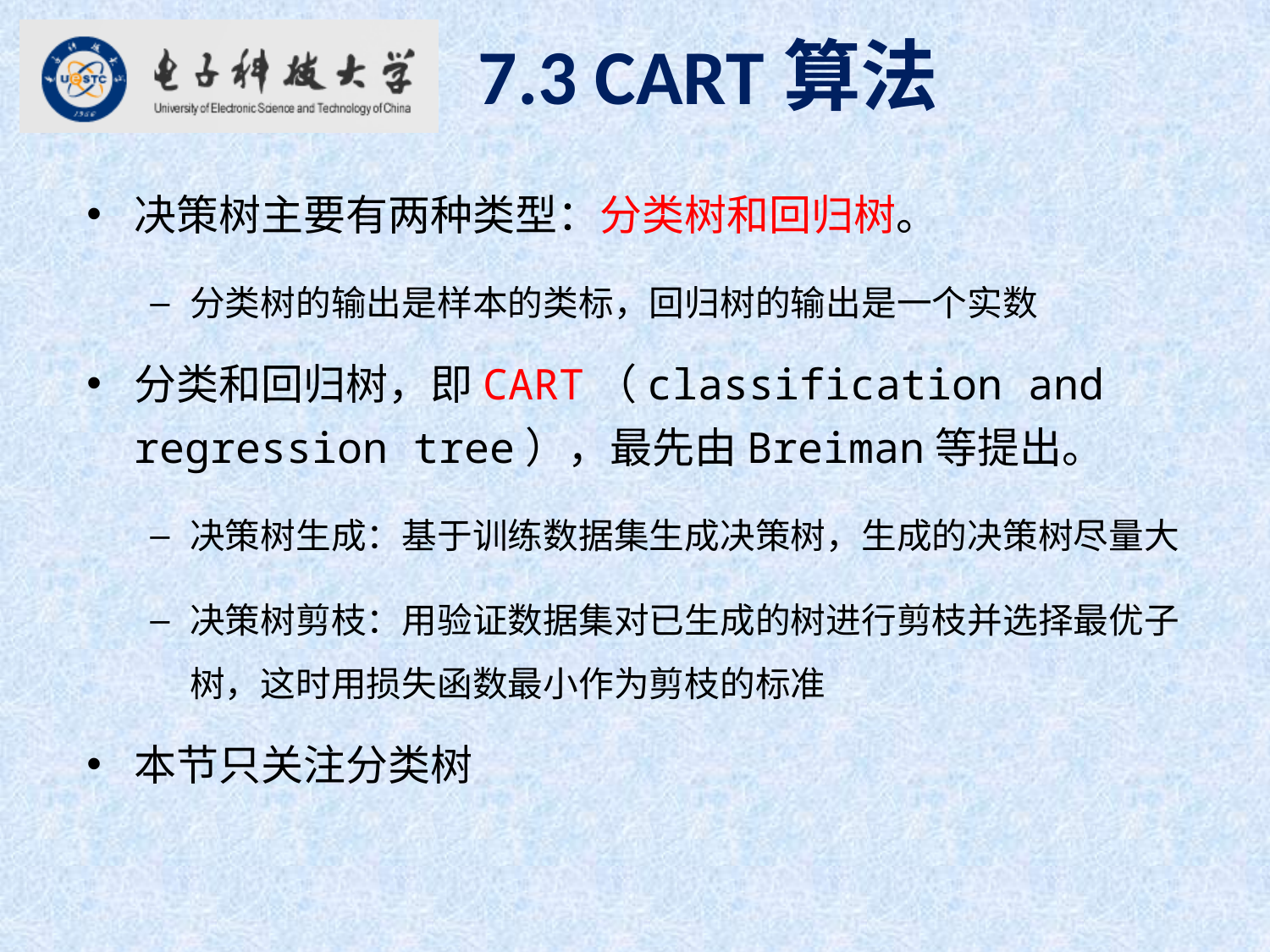

7.3 CART算法
决策树主要有两种类型：分类树和回归树。
分类树的输出是样本的类标，回归树的输出是一个实数
分类和回归树，即CART（classification and regression tree），最先由Breiman等提出。
决策树生成：基于训练数据集生成决策树，生成的决策树尽量大
决策树剪枝：用验证数据集对已生成的树进行剪枝并选择最优子树，这时用损失函数最小作为剪枝的标准
本节只关注分类树